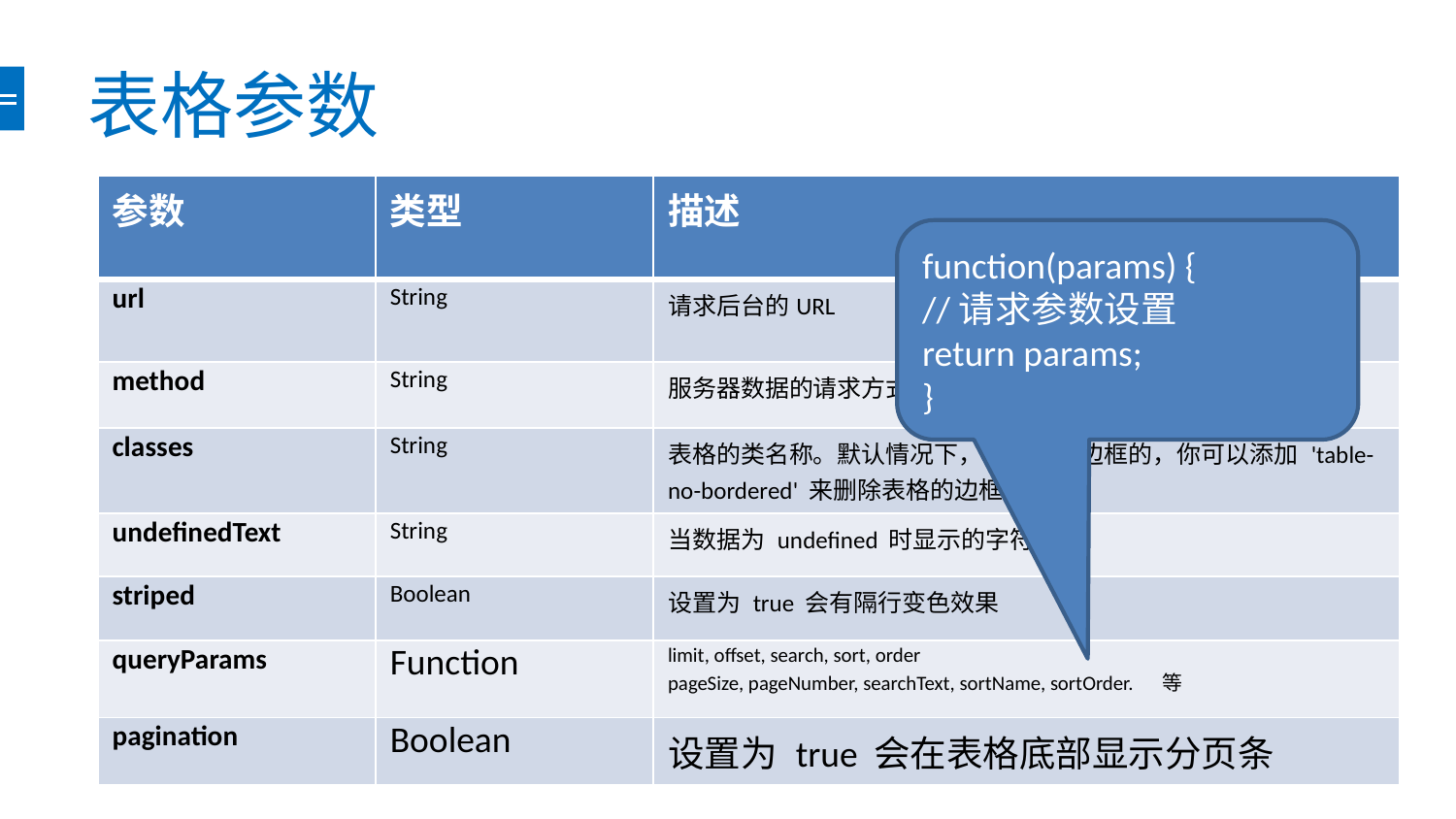

# 表格参数
| 参数 | 类型 | 描述 |
| --- | --- | --- |
| url | String | 请求后台的URL |
| method | String | 服务器数据的请求方式 'get' or 'post' |
| classes | String | 表格的类名称。默认情况下，表格是有边框的，你可以添加 'table-no-bordered' 来删除表格的边框样式 |
| undefinedText | String | 当数据为 undefined 时显示的字符 |
| striped | Boolean | 设置为 true 会有隔行变色效果 |
| queryParams | Function | limit, offset, search, sort, order pageSize, pageNumber, searchText, sortName, sortOrder. 　等 |
| pagination | Boolean | 设置为 true 会在表格底部显示分页条 |
function(params) {
//请求参数设置
return params;
}